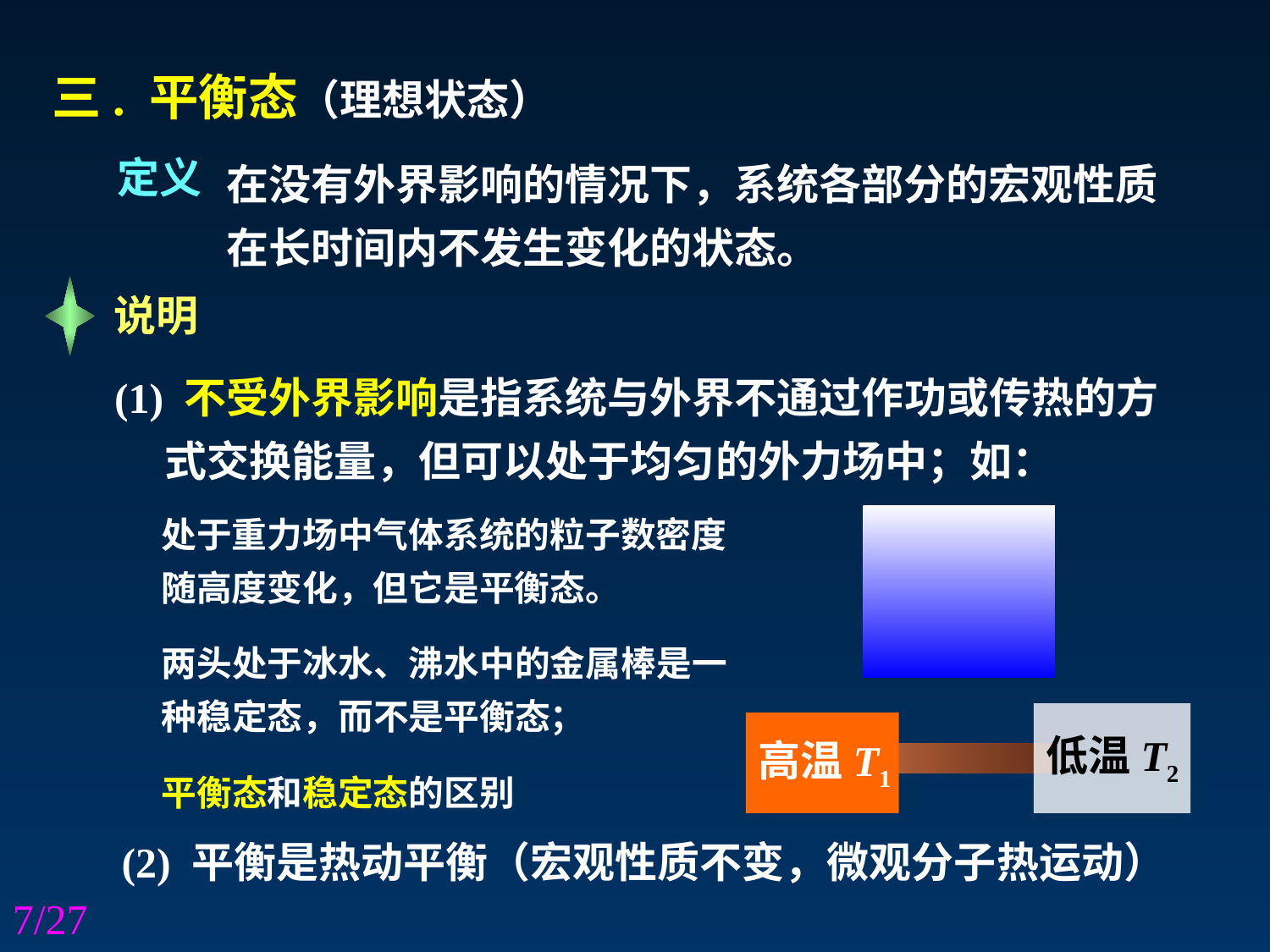

三. 平衡态（理想状态）
在没有外界影响的情况下，系统各部分的宏观性质在长时间内不发生变化的状态。
定义

说明
(1) 不受外界影响是指系统与外界不通过作功或传热的方式交换能量，但可以处于均匀的外力场中；如：
处于重力场中气体系统的粒子数密度随高度变化，但它是平衡态。

两头处于冰水、沸水中的金属棒是一种稳定态，而不是平衡态；
低温T2
高温T1

平衡态和稳定态的区别
(2) 平衡是热动平衡（宏观性质不变，微观分子热运动）
7/27